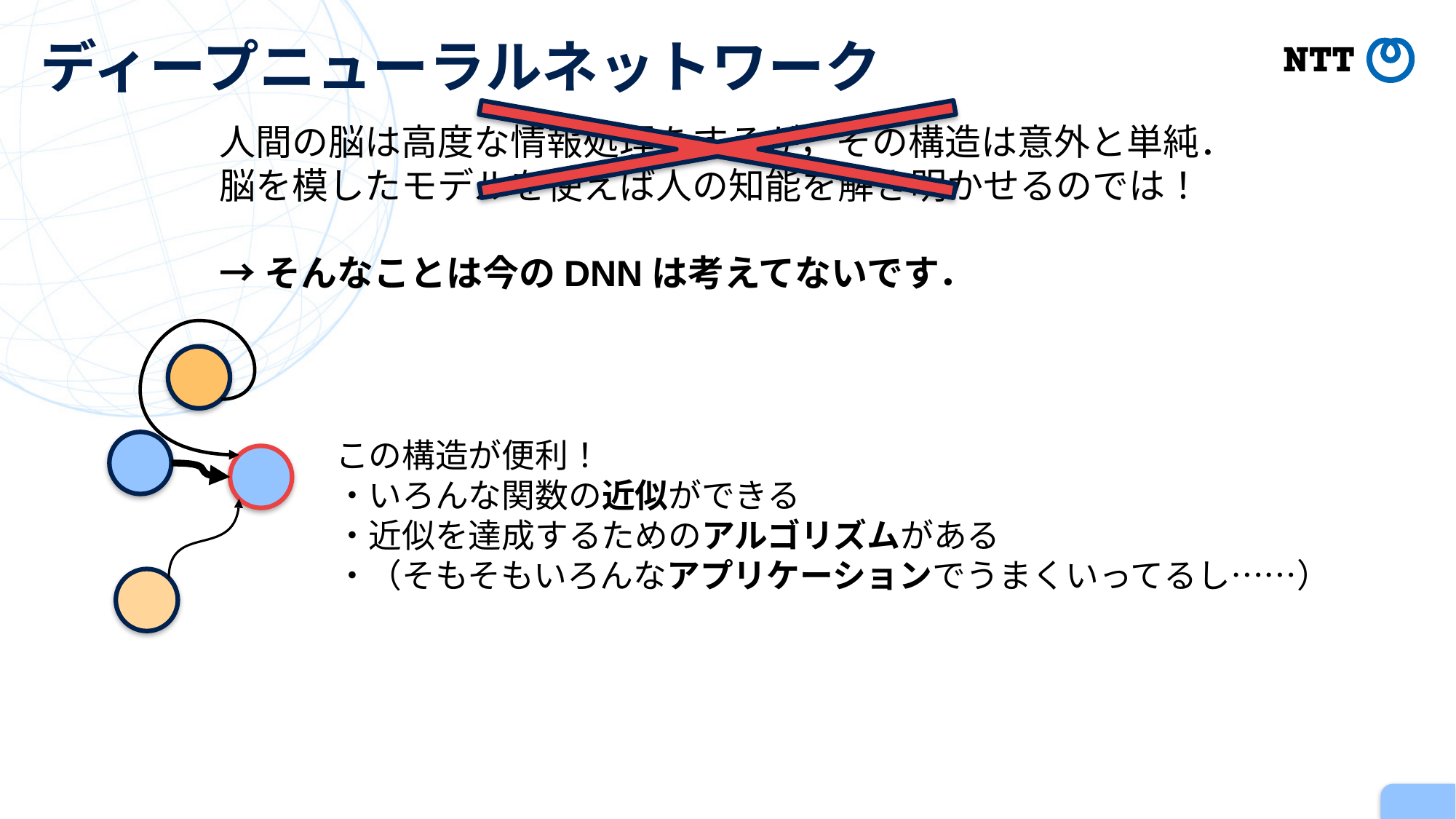

# ディープニューラルネットワーク

人間の脳は高度な情報処理をするが，その構造は意外と単純．
脳を模したモデルを使えば人の知能を解き明かせるのでは！

→そんなことは今のDNNは考えてないです．

この構造が便利！
・いろんな関数の近似ができる
・近似を達成するためのアルゴリズムがある
・（そもそもいろんなアプリケーションでうまくいってるし……）